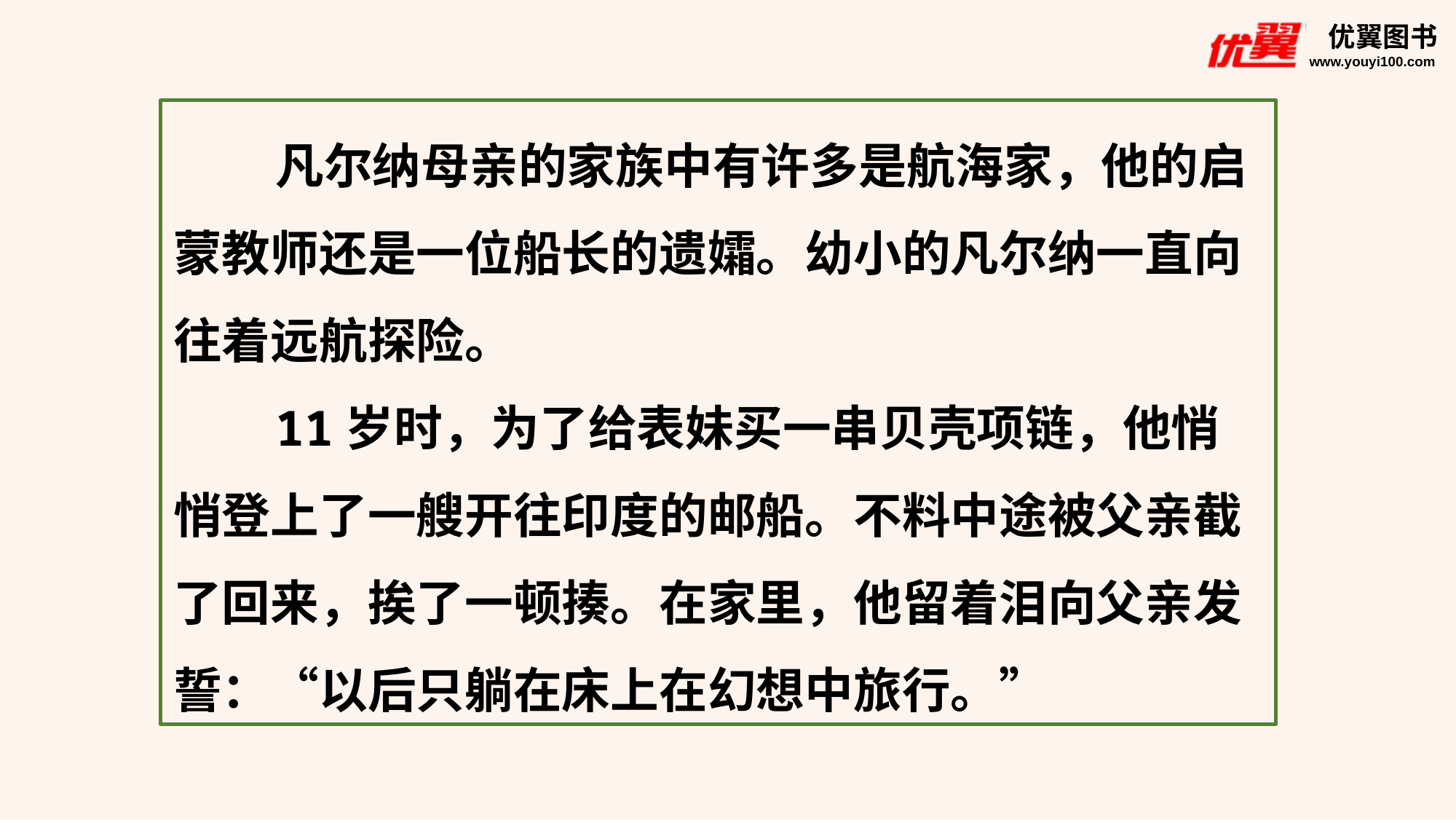

凡尔纳母亲的家族中有许多是航海家，他的启蒙教师还是一位船长的遗孀。幼小的凡尔纳一直向往着远航探险。
11岁时，为了给表妹买一串贝壳项链，他悄悄登上了一艘开往印度的邮船。不料中途被父亲截了回来，挨了一顿揍。在家里，他留着泪向父亲发誓：“以后只躺在床上在幻想中旅行。”